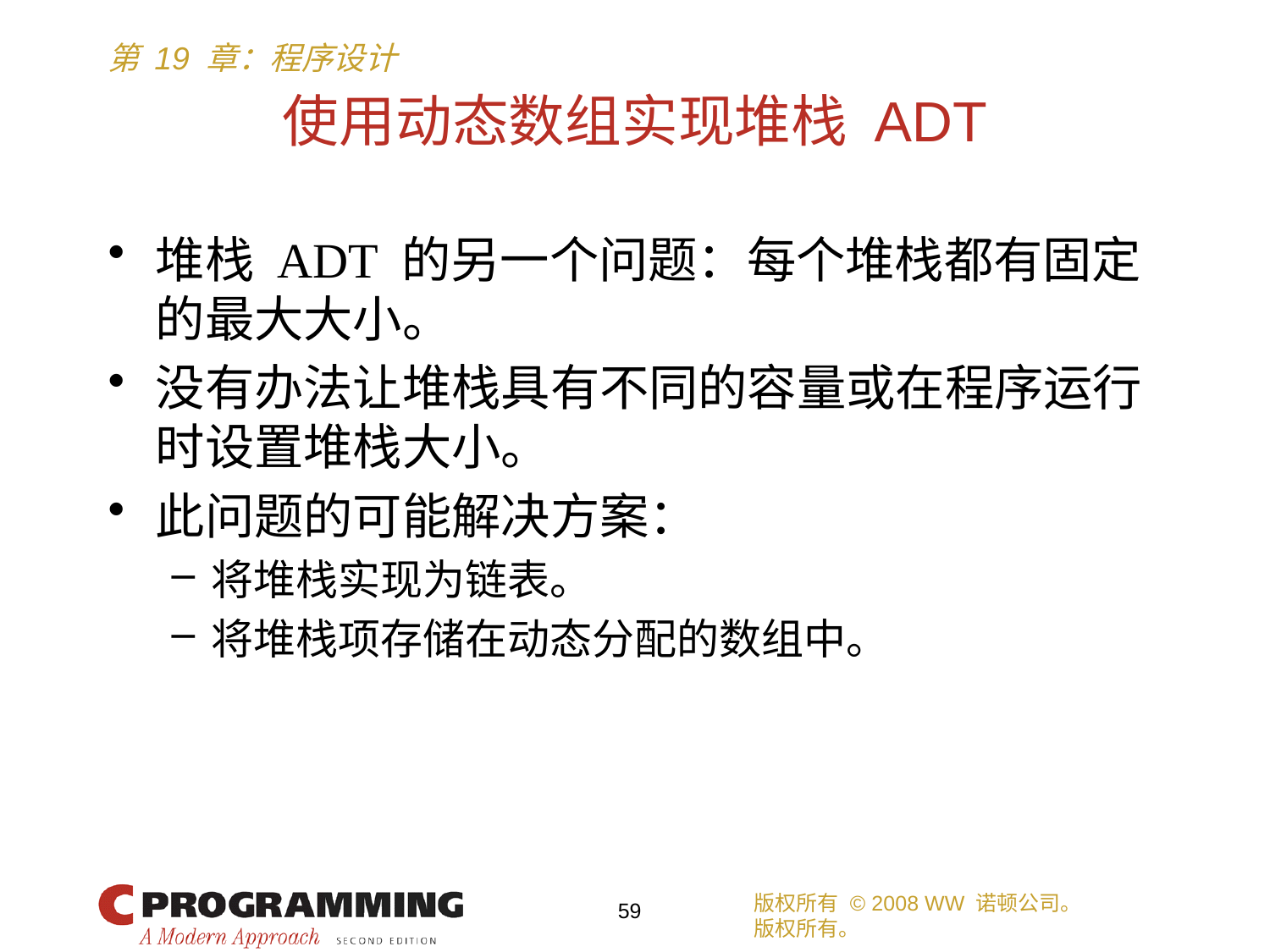

# 使用动态数组实现堆栈 ADT
堆栈 ADT 的另一个问题：每个堆栈都有固定的最大大小。
没有办法让堆栈具有不同的容量或在程序运行时设置堆栈大小。
此问题的可能解决方案：
将堆栈实现为链表。
将堆栈项存储在动态分配的数组中。
版权所有 © 2008 WW 诺顿公司。
版权所有。
59